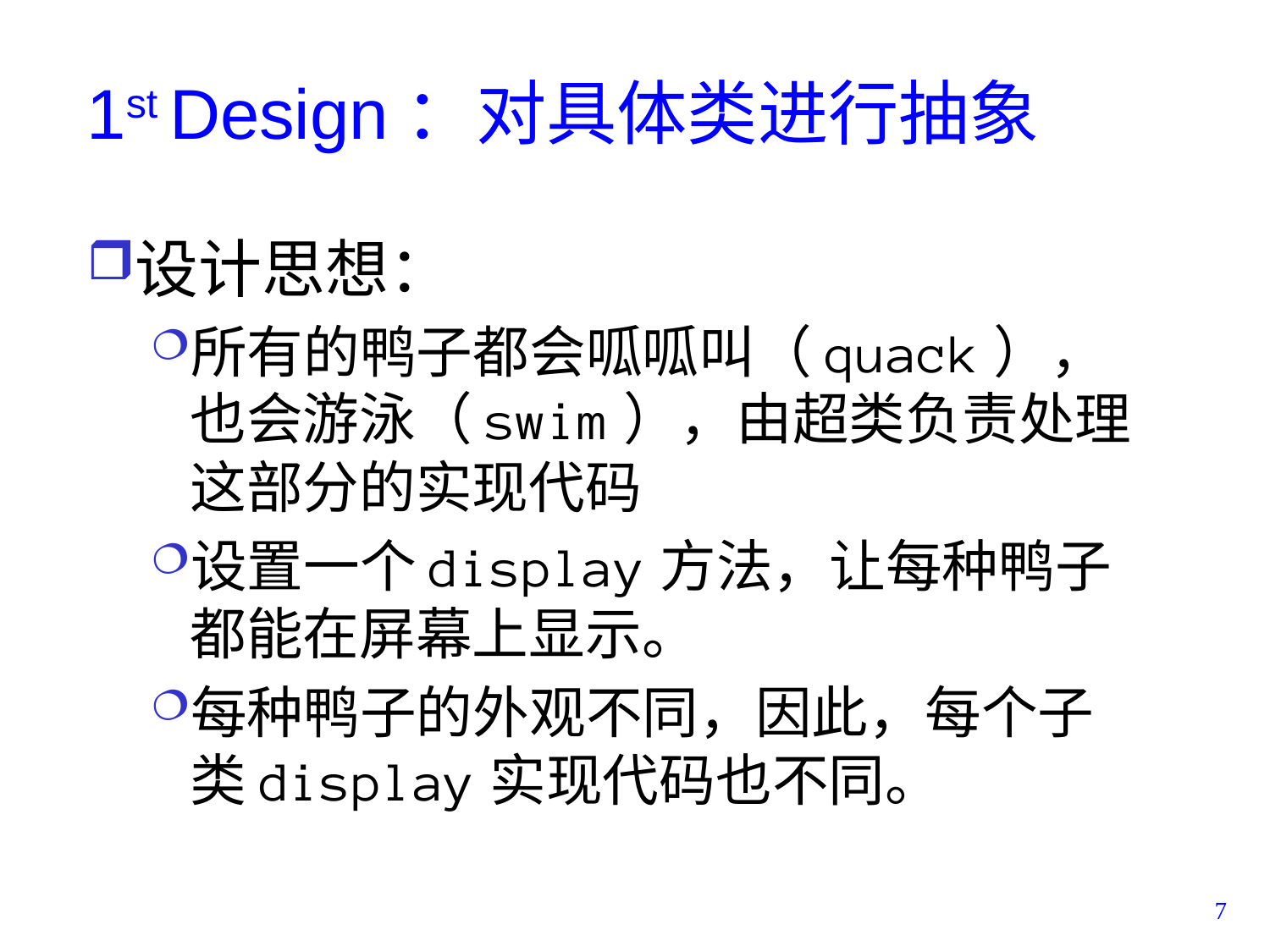

# 1st Design：对具体类进行抽象
设计思想：
所有的鸭子都会呱呱叫（quack），也会游泳（swim），由超类负责处理这部分的实现代码
设置一个display方法，让每种鸭子都能在屏幕上显示。
每种鸭子的外观不同，因此，每个子类display实现代码也不同。
7